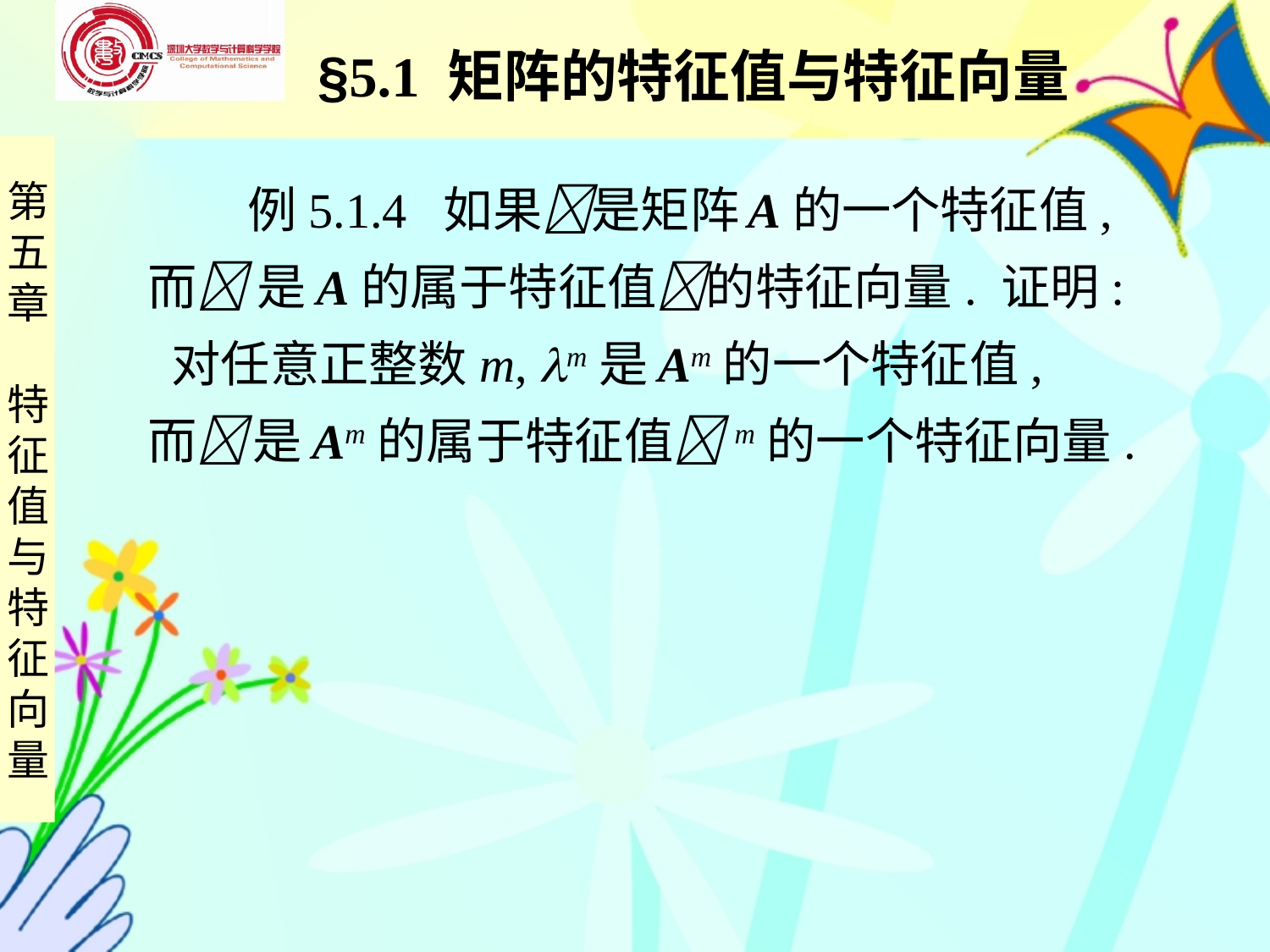

§5.1 矩阵的特征值与特征向量
        例5.1.4  如果λ是矩阵 A的一个特征值, 而β 是 A的属于特征值λ的特征向量. 证明: 对任意正整数m, λm是 Am的一个特征值, 而β 是 Am的属于特征值λm的一个特征向量.